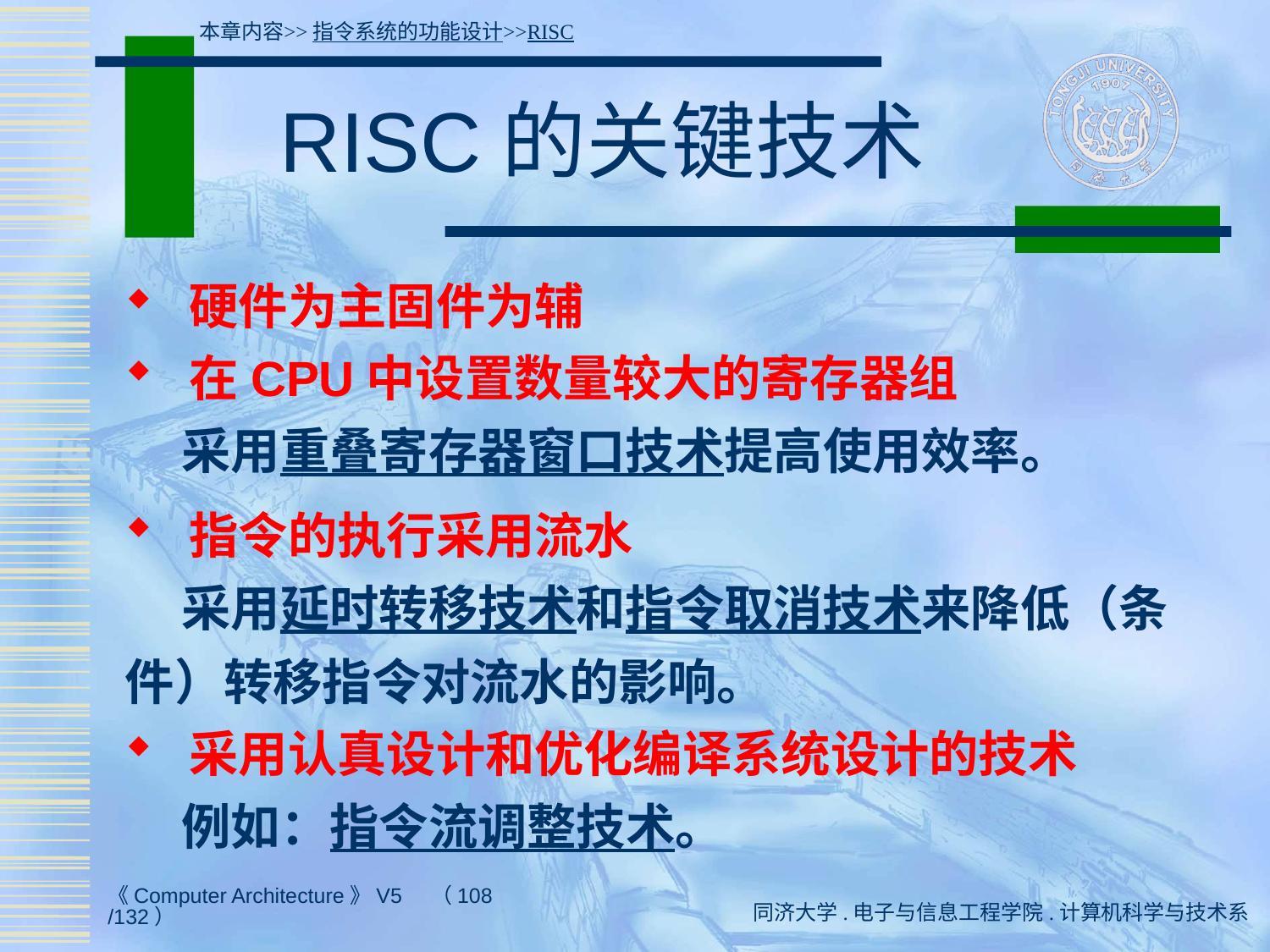

本章内容>>指令系统的功能设计>>RISC
# RISC的关键技术
  硬件为主固件为辅
  在CPU中设置数量较大的寄存器组
    采用重叠寄存器窗口技术提高使用效率。
  指令的执行采用流水
    采用延时转移技术和指令取消技术来降低（条件）转移指令对流水的影响。
  采用认真设计和优化编译系统设计的技术
    例如：指令流调整技术。